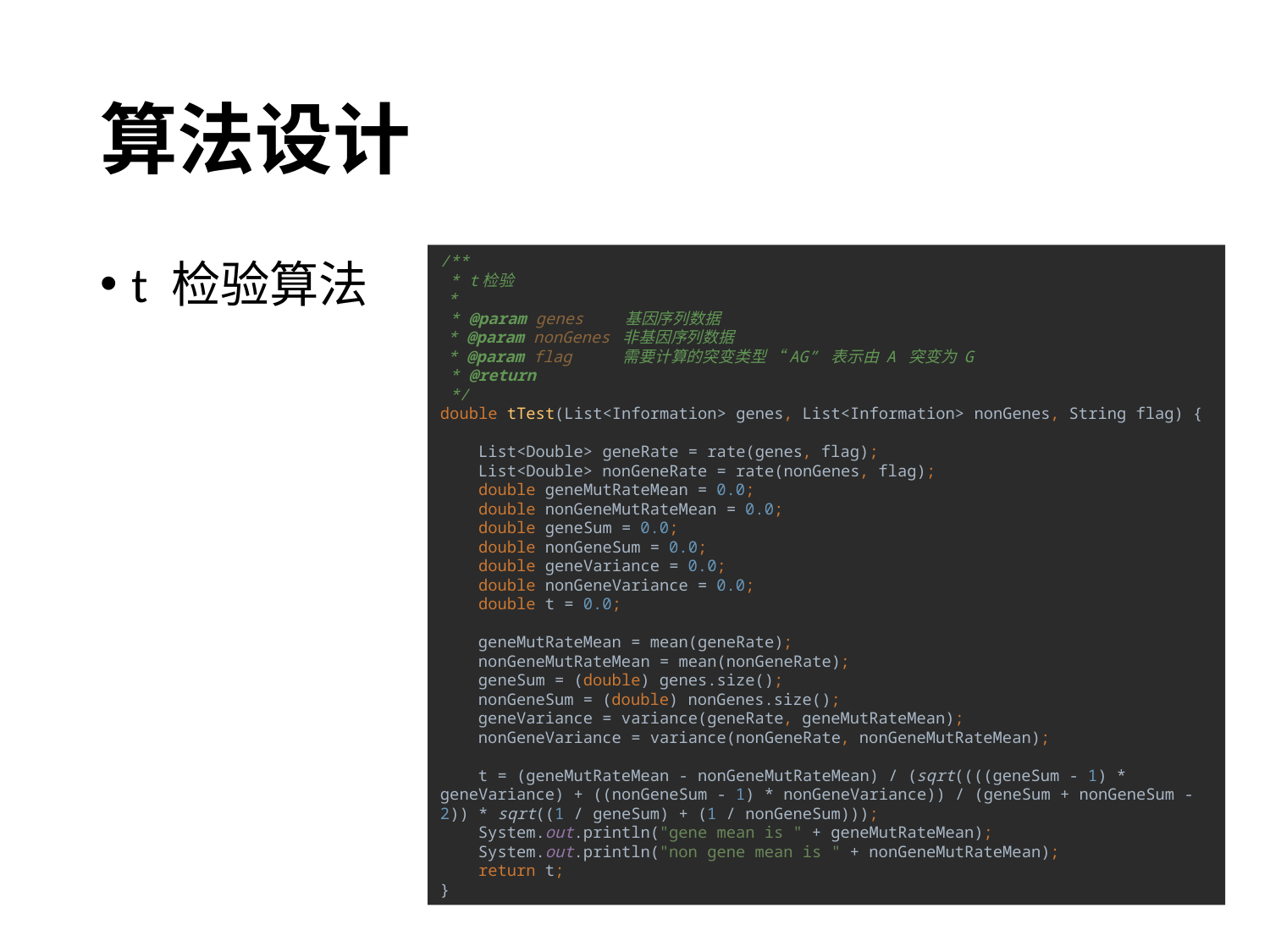

# 算法设计
/**
 * t检验
 *
 * @param genes    基因序列数据
 * @param nonGenes 非基因序列数据
 * @param flag     需要计算的突变类型 “AG” 表示由 A 突变为 G
 * @return
 */
double tTest(List<Information> genes, List<Information> nonGenes, String flag) {
    List<Double> geneRate = rate(genes, flag);
    List<Double> nonGeneRate = rate(nonGenes, flag);
    double geneMutRateMean = 0.0;
    double nonGeneMutRateMean = 0.0;
    double geneSum = 0.0;
    double nonGeneSum = 0.0;
    double geneVariance = 0.0;
    double nonGeneVariance = 0.0;
    double t = 0.0;
    geneMutRateMean = mean(geneRate);
    nonGeneMutRateMean = mean(nonGeneRate);
    geneSum = (double) genes.size();
    nonGeneSum = (double) nonGenes.size();
    geneVariance = variance(geneRate, geneMutRateMean);
    nonGeneVariance = variance(nonGeneRate, nonGeneMutRateMean);
    t = (geneMutRateMean - nonGeneMutRateMean) / (sqrt((((geneSum - 1) * geneVariance) + ((nonGeneSum - 1) * nonGeneVariance)) / (geneSum + nonGeneSum - 2)) * sqrt((1 / geneSum) + (1 / nonGeneSum)));
    System.out.println("gene mean is " + geneMutRateMean);
    System.out.println("non gene mean is " + nonGeneMutRateMean);
    return t;
}
t 检验算法